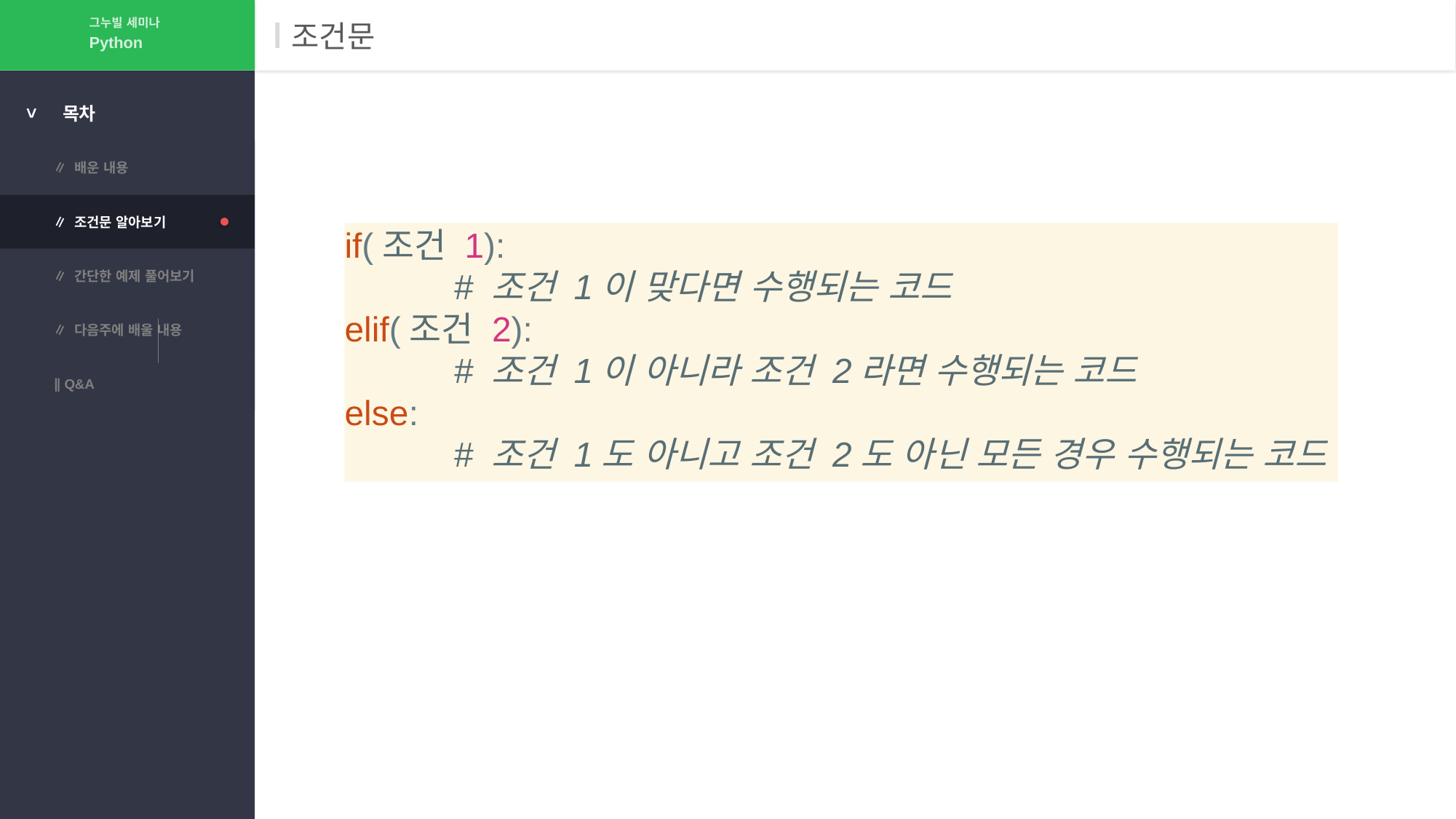

그누빌 세미나
# 조건문
Python
>
목차
∥ 배운 내용
∥ 조건문 알아보기

if(조건 1):
	# 조건 1이 맞다면 수행되는 코드
elif(조건 2):
	# 조건 1이 아니라 조건 2라면 수행되는 코드
else:
	# 조건 1도 아니고 조건 2도 아닌 모든 경우 수행되는 코드
∥ 간단한 예제 풀어보기
∥ 다음주에 배울 내용

∥ Q&A